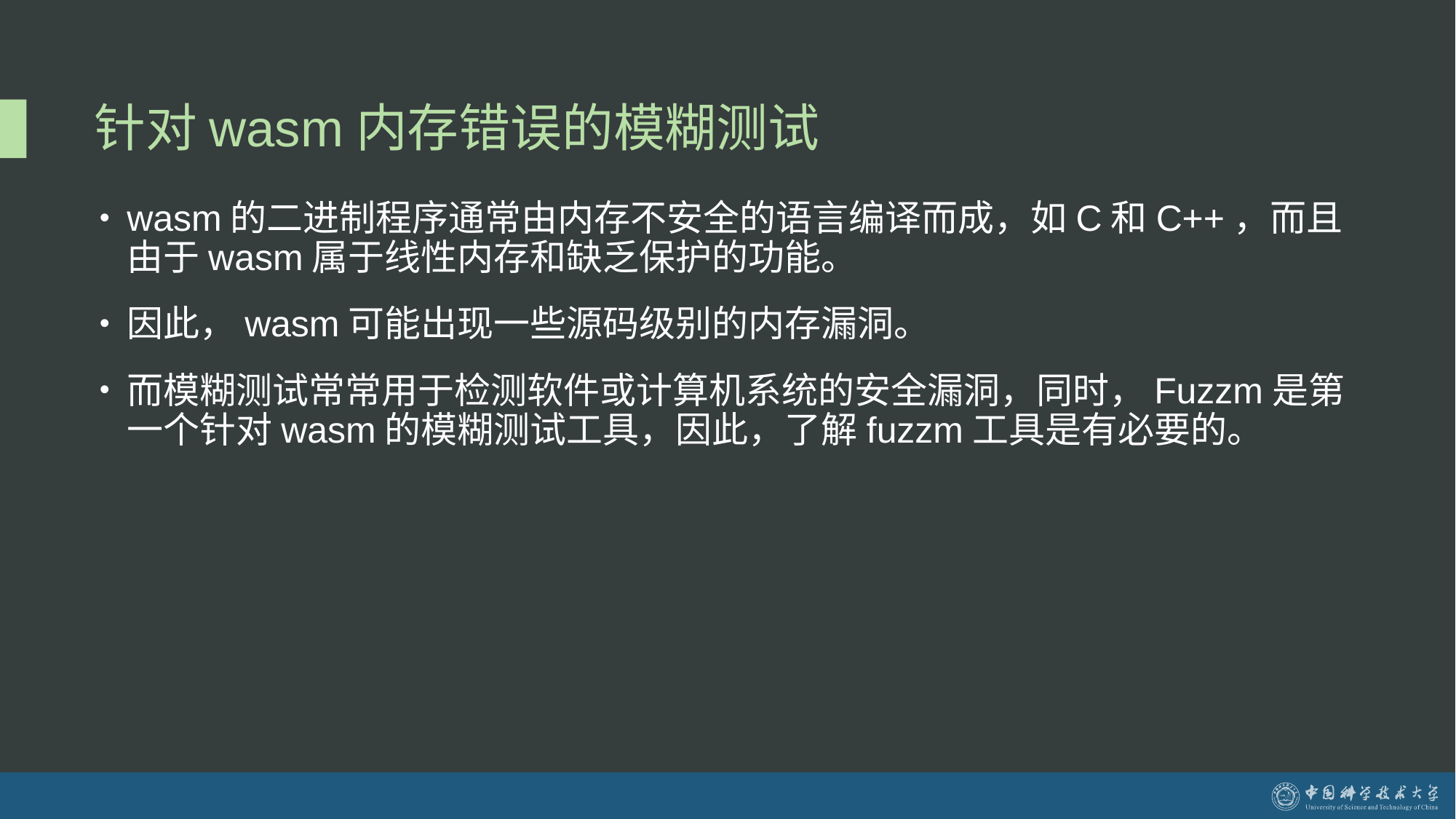

# 针对wasm内存错误的模糊测试
wasm的二进制程序通常由内存不安全的语言编译而成，如C和C++，而且由于wasm属于线性内存和缺乏保护的功能。
因此，wasm可能出现一些源码级别的内存漏洞。
而模糊测试常常用于检测软件或计算机系统的安全漏洞，同时，Fuzzm是第一个针对wasm的模糊测试工具，因此，了解fuzzm工具是有必要的。